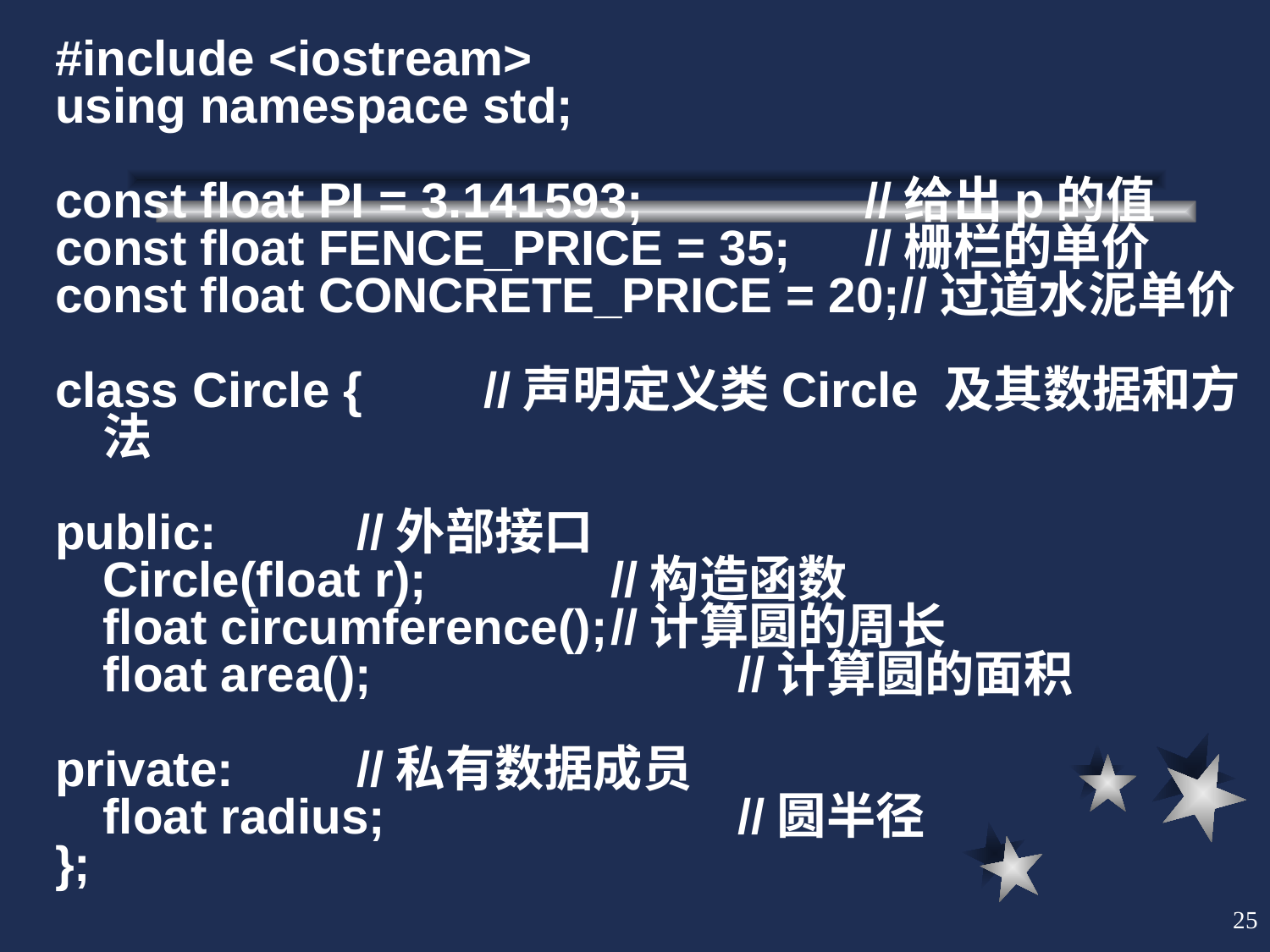

#include <iostream>
using namespace std;

const float PI = 3.141593;		//给出p的值
const float FENCE_PRICE = 35;	//栅栏的单价
const float CONCRETE_PRICE = 20;//过道水泥单价

class Circle {	//声明定义类Circle 及其数据和方法

public:		//外部接口
	Circle(float r);		//构造函数
	float circumference();	//计算圆的周长
	float area();			//计算圆的面积

private:	//私有数据成员
	float radius;			//圆半径
};
25